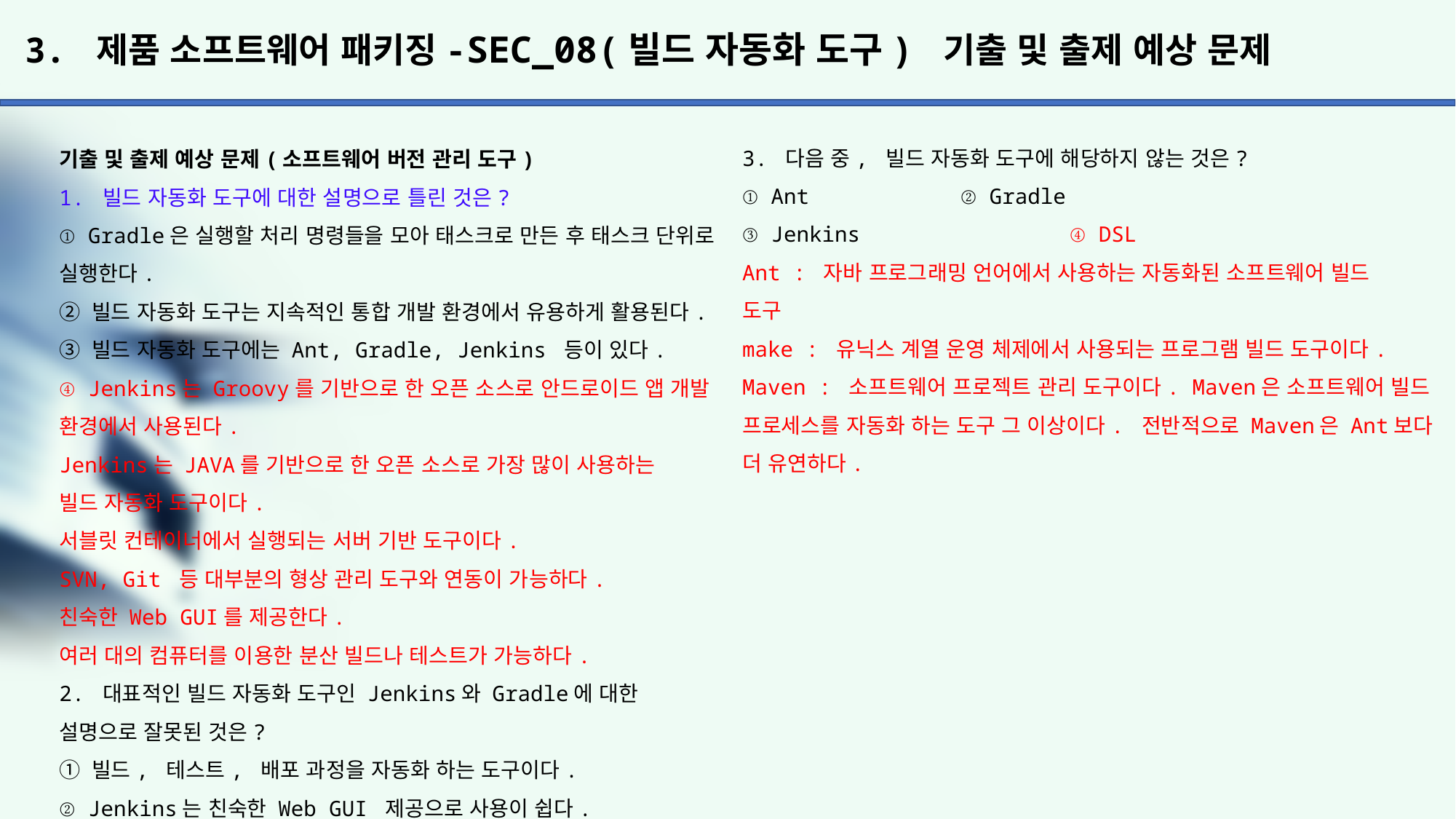

# 3. 제품 소프트웨어 패키징-SEC_08(빌드 자동화 도구) 기출 및 출제 예상 문제
3. 다음 중, 빌드 자동화 도구에 해당하지 않는 것은?
① Ant		② Gradle
③ Jenkins		④ DSL
Ant : 자바 프로그래밍 언어에서 사용하는 자동화된 소프트웨어 빌드
도구
make : 유닉스 계열 운영 체제에서 사용되는 프로그램 빌드 도구이다.
Maven : 소프트웨어 프로젝트 관리 도구이다. Maven은 소프트웨어 빌드
프로세스를 자동화 하는 도구 그 이상이다. 전반적으로 Maven은 Ant보다 더 유연하다.
기출 및 출제 예상 문제(소프트웨어 버전 관리 도구)
1. 빌드 자동화 도구에 대한 설명으로 틀린 것은?
① Gradle은 실행할 처리 명령들을 모아 태스크로 만든 후 태스크 단위로 실행한다.
② 빌드 자동화 도구는 지속적인 통합 개발 환경에서 유용하게 활용된다.
③ 빌드 자동화 도구에는 Ant, Gradle, Jenkins 등이 있다.
④ Jenkins는 Groovy를 기반으로 한 오픈 소스로 안드로이드 앱 개발 환경에서 사용된다.
Jenkins는 JAVA를 기반으로 한 오픈 소스로 가장 많이 사용하는
빌드 자동화 도구이다.
서블릿 컨테이너에서 실행되는 서버 기반 도구이다.
SVN, Git 등 대부분의 형상 관리 도구와 연동이 가능하다.
친숙한 Web GUI를 제공한다.
여러 대의 컴퓨터를 이용한 분산 빌드나 테스트가 가능하다.
2. 대표적인 빌드 자동화 도구인 Jenkins와 Gradle에 대한 설명으로 잘못된 것은?
① 빌드, 테스트, 배포 과정을 자동화 하는 도구이다.
② Jenkins는 친숙한 Web GUI 제공으로 사용이 쉽다.
③ Gradle은 Groovy를 사용해서 만든 DSL을 스크립트 언어로 사용 한다.
④ Jenkins는 실행할 처리 명령들을 모아 태스크(Task)로 만든 후 태스크 단위로 실행한다.
Gradle은 Groovy를 기반으로 한 오픈 소스 형태의 자동화 도구로,
안드로이드 앱 개발 환경에서 주로 사용된다.
안드로이드 뿐만 아니라 플러그 인을 설정하면, JAVA, C/C++,
Python 등의 언어도 빌드가 가능하다.
Groovy를 사용해서 만든 DSL(Domain Specific Language)을
스크립트 언어로 사용한다.
Gradle은 실행할 처리 명령들을 모아서 태스크(Task)로 만든 후에
태스크 단위로 실행한다.
이전에 사용했던 태스크를 재사용하거나 다른 시스템의 태스크를
공유할 수 있는 빌드 캐시 기능을 지원하므로 빌드의 속도를 향상
시킬 수 있다.